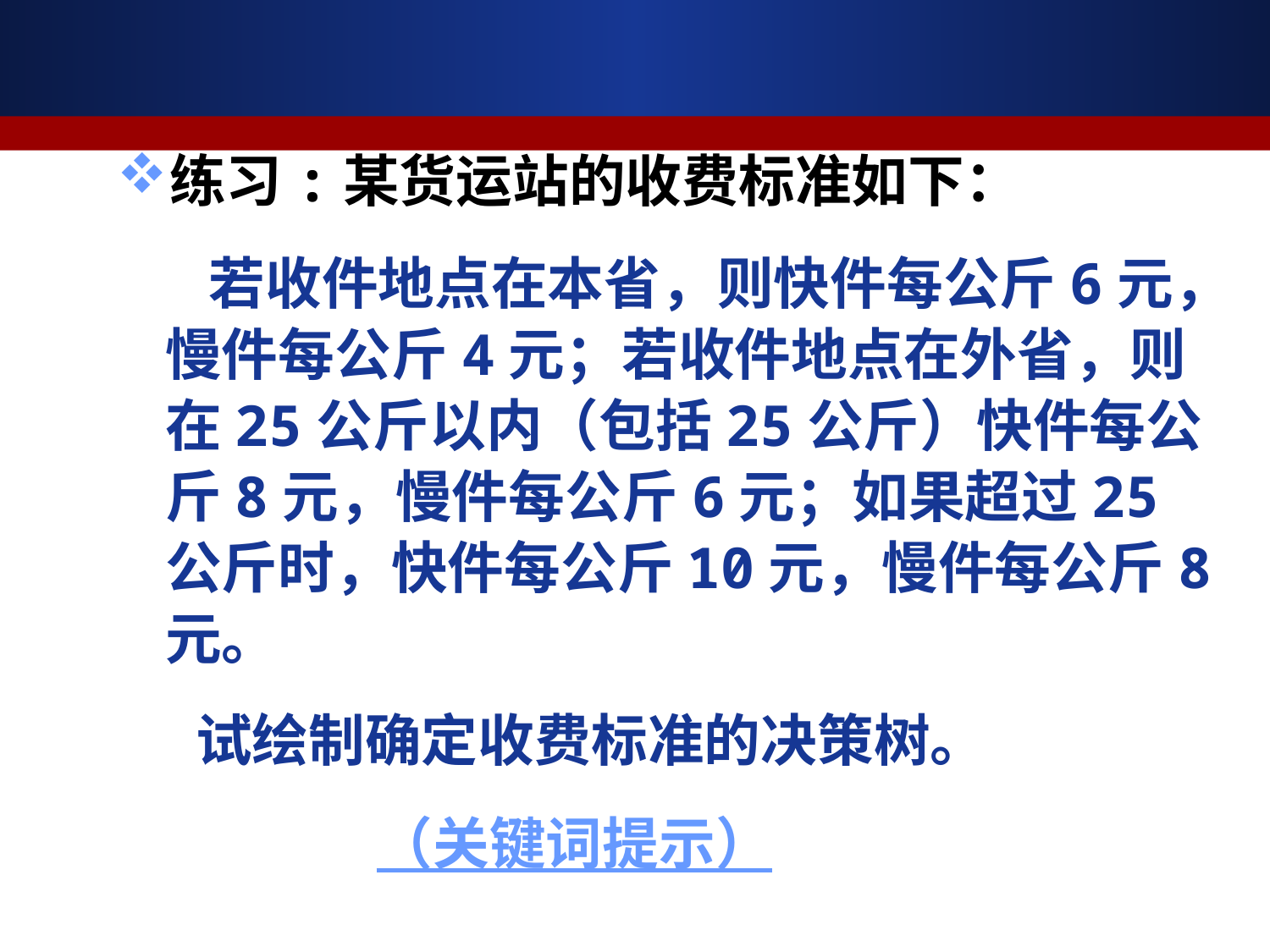

练习:某货运站的收费标准如下：
      若收件地点在本省，则快件每公斤6元，慢件每公斤4元；若收件地点在外省，则在25公斤以内（包括25公斤）快件每公斤8元，慢件每公斤6元；如果超过25公斤时，快件每公斤10元，慢件每公斤8元。
     试绘制确定收费标准的决策树。
                   （关键词提示）